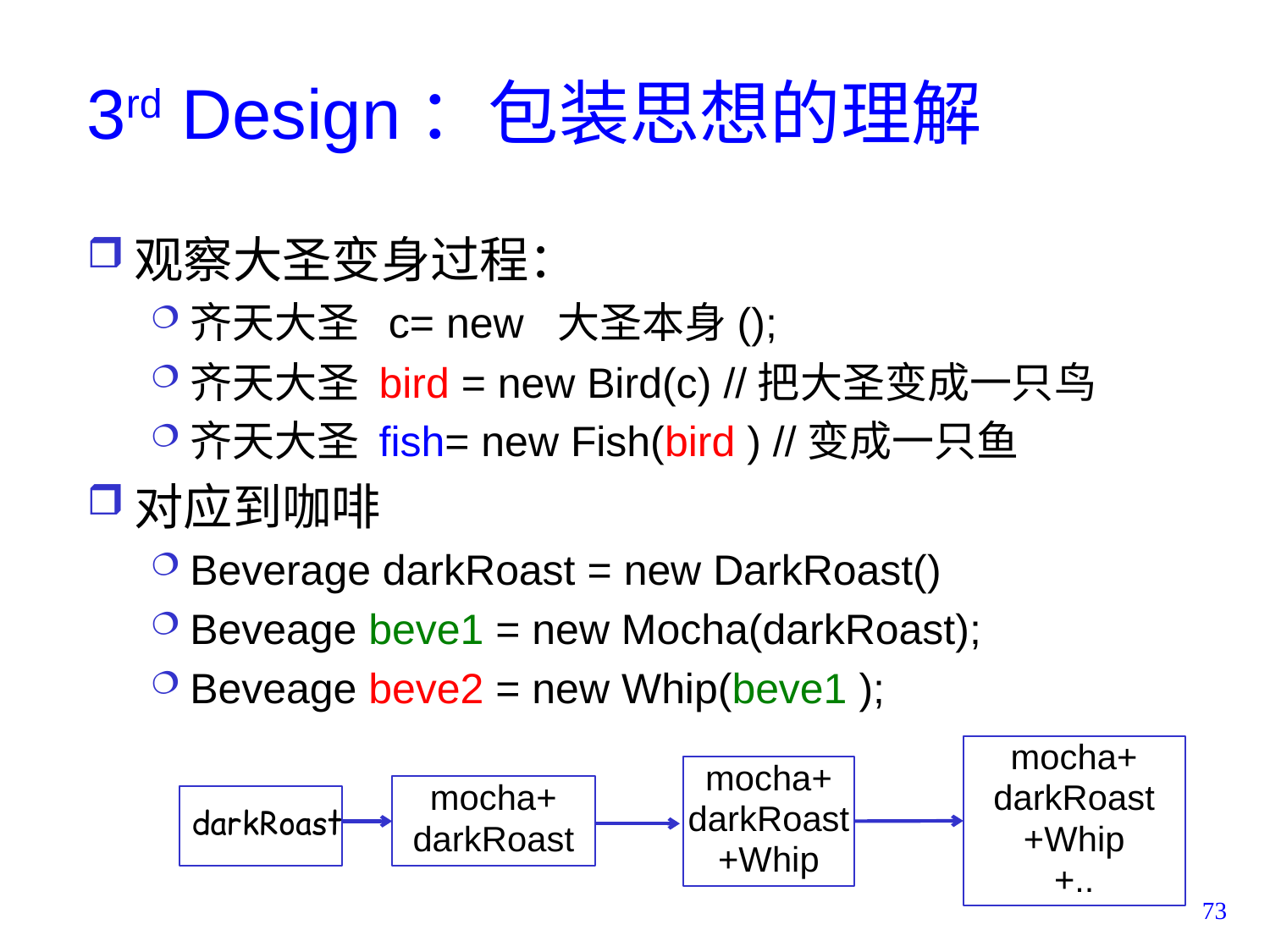

# 3rd Design：包装思想的理解
观察大圣变身过程：
齐天大圣  c= new  大圣本身();
齐天大圣 bird = new Bird(c) //把大圣变成一只鸟
齐天大圣 fish= new Fish(bird ) //变成一只鱼
对应到咖啡
Beverage darkRoast = new DarkRoast()
Beveage beve1 = new Mocha(darkRoast);
Beveage beve2 = new Whip(beve1 );

mocha+
darkRoast
+Whip
+..
mocha+
darkRoast
+Whip
mocha+
darkRoast
darkRoast
73